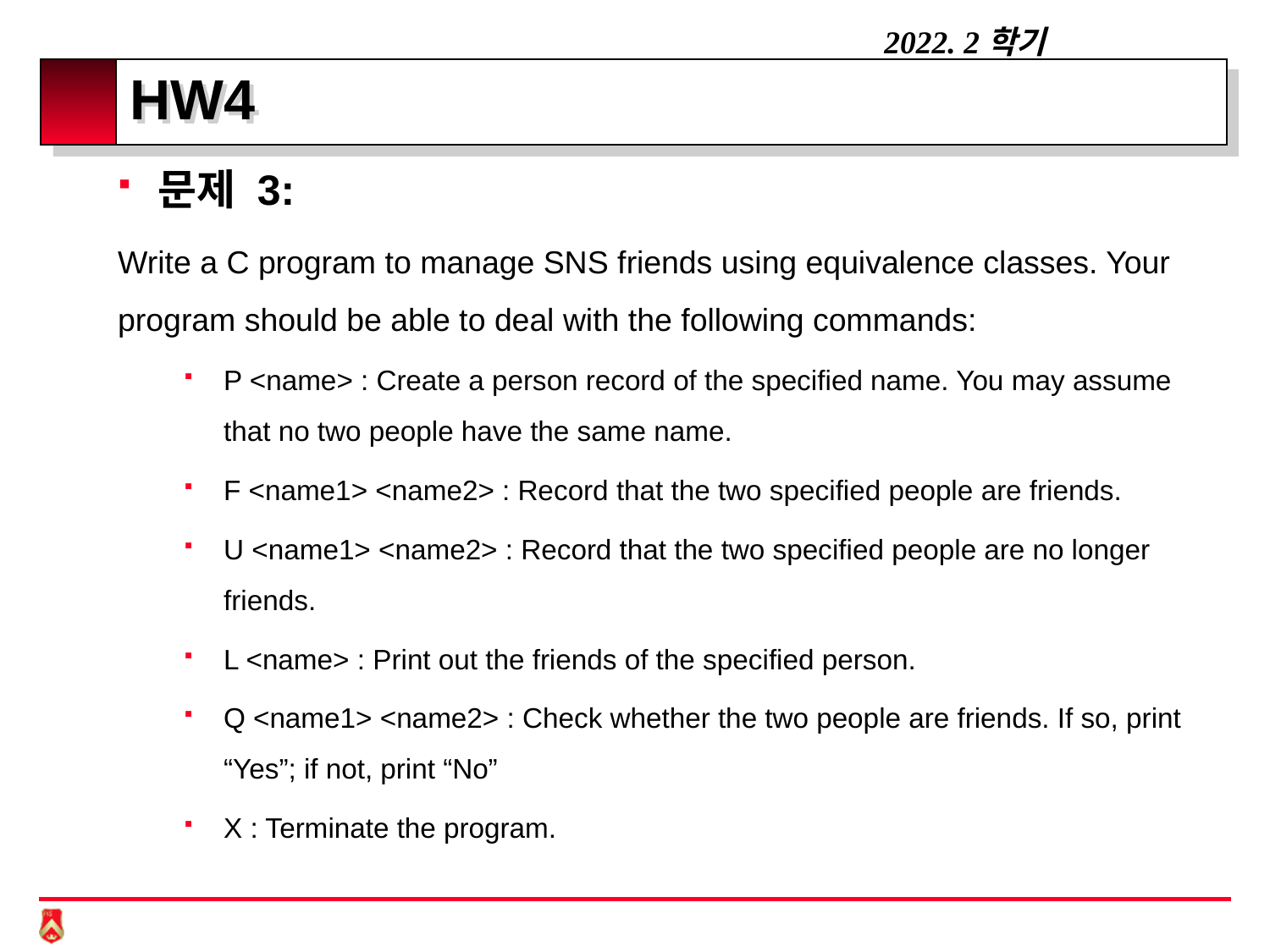

# HW4
문제 3:
Write a C program to manage SNS friends using equivalence classes. Your program should be able to deal with the following commands:
P <name> : Create a person record of the specified name. You may assume that no two people have the same name.
F <name1> <name2> : Record that the two specified people are friends.
U <name1> <name2> : Record that the two specified people are no longer friends.
L <name> : Print out the friends of the specified person.
Q <name1> <name2> : Check whether the two people are friends. If so, print “Yes”; if not, print “No”
X : Terminate the program.